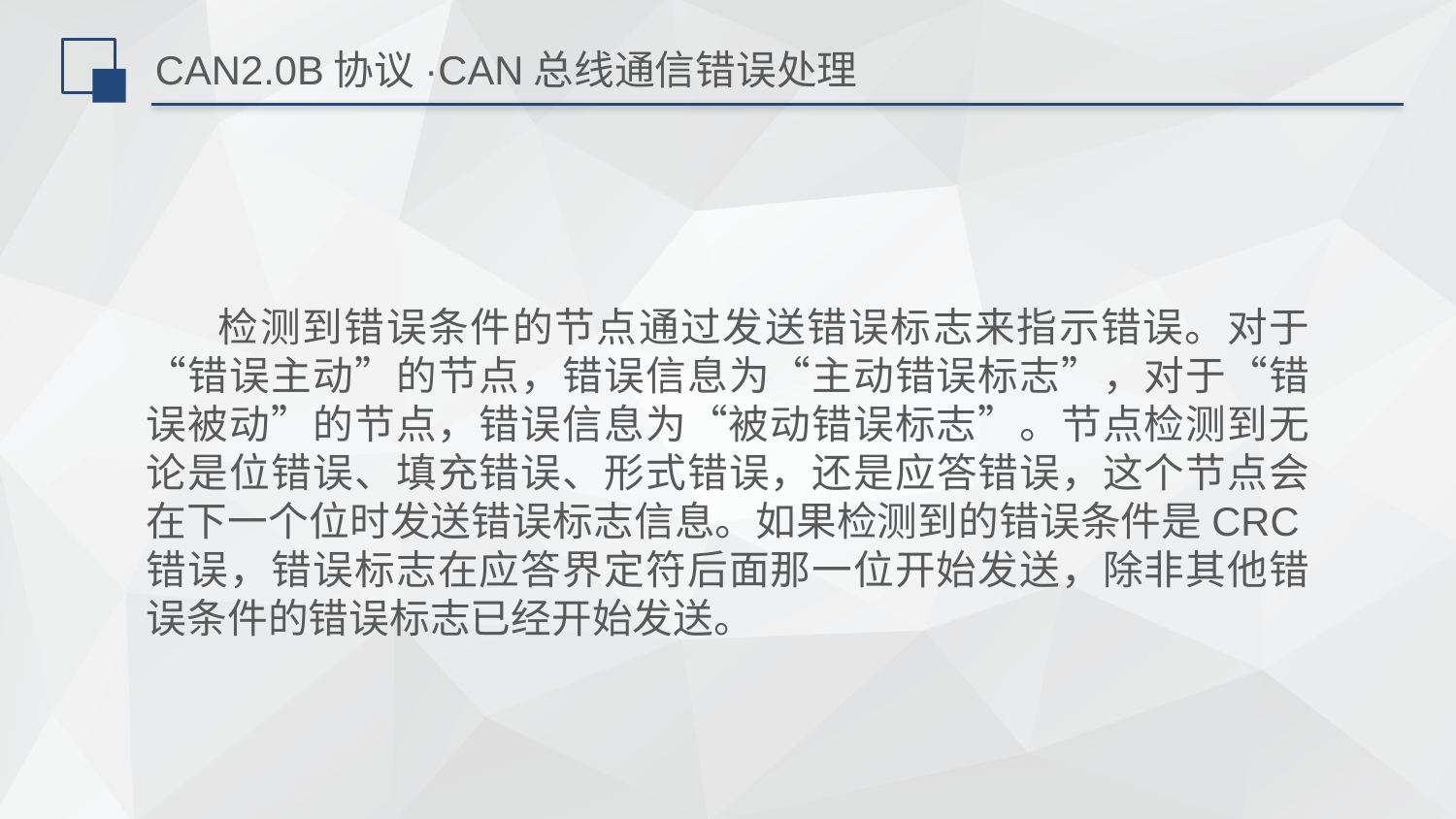

# CAN2.0B协议·CAN总线通信错误处理
检测到错误条件的节点通过发送错误标志来指示错误。对于“错误主动”的节点，错误信息为“主动错误标志”，对于“错误被动”的节点，错误信息为“被动错误标志”。节点检测到无论是位错误、填充错误、形式错误，还是应答错误，这个节点会在下一个位时发送错误标志信息。如果检测到的错误条件是CRC错误，错误标志在应答界定符后面那一位开始发送，除非其他错误条件的错误标志已经开始发送。